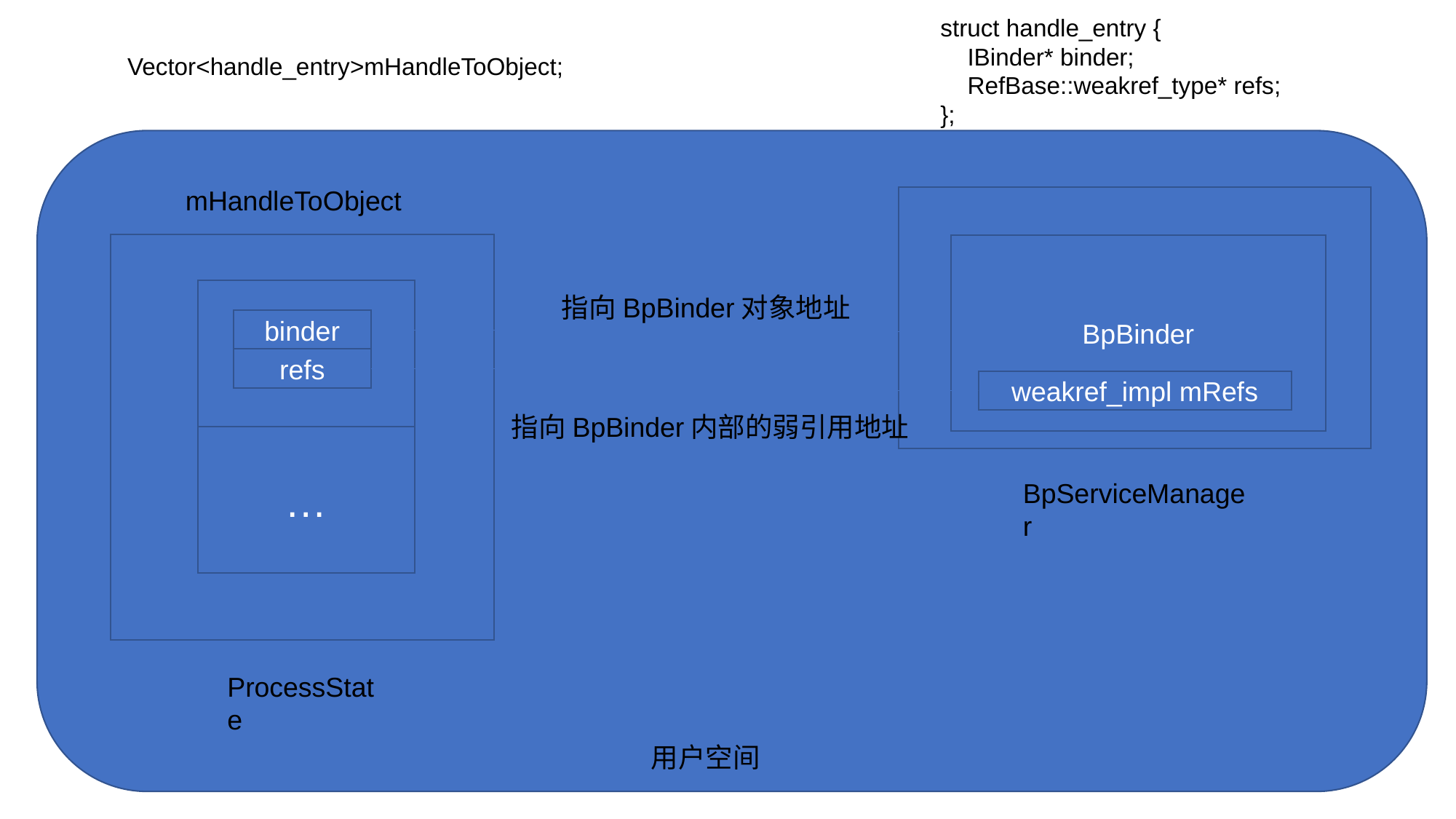

struct handle_entry {
    IBinder* binder;
    RefBase::weakref_type* refs;
};
Vector<handle_entry>mHandleToObject;

mHandleToObject

BpBinder

指向BpBinder对象地址
binder
refs
weakref_impl mRefs
指向BpBinder内部的弱引用地址
…
BpServiceManager
ProcessState
用户空间